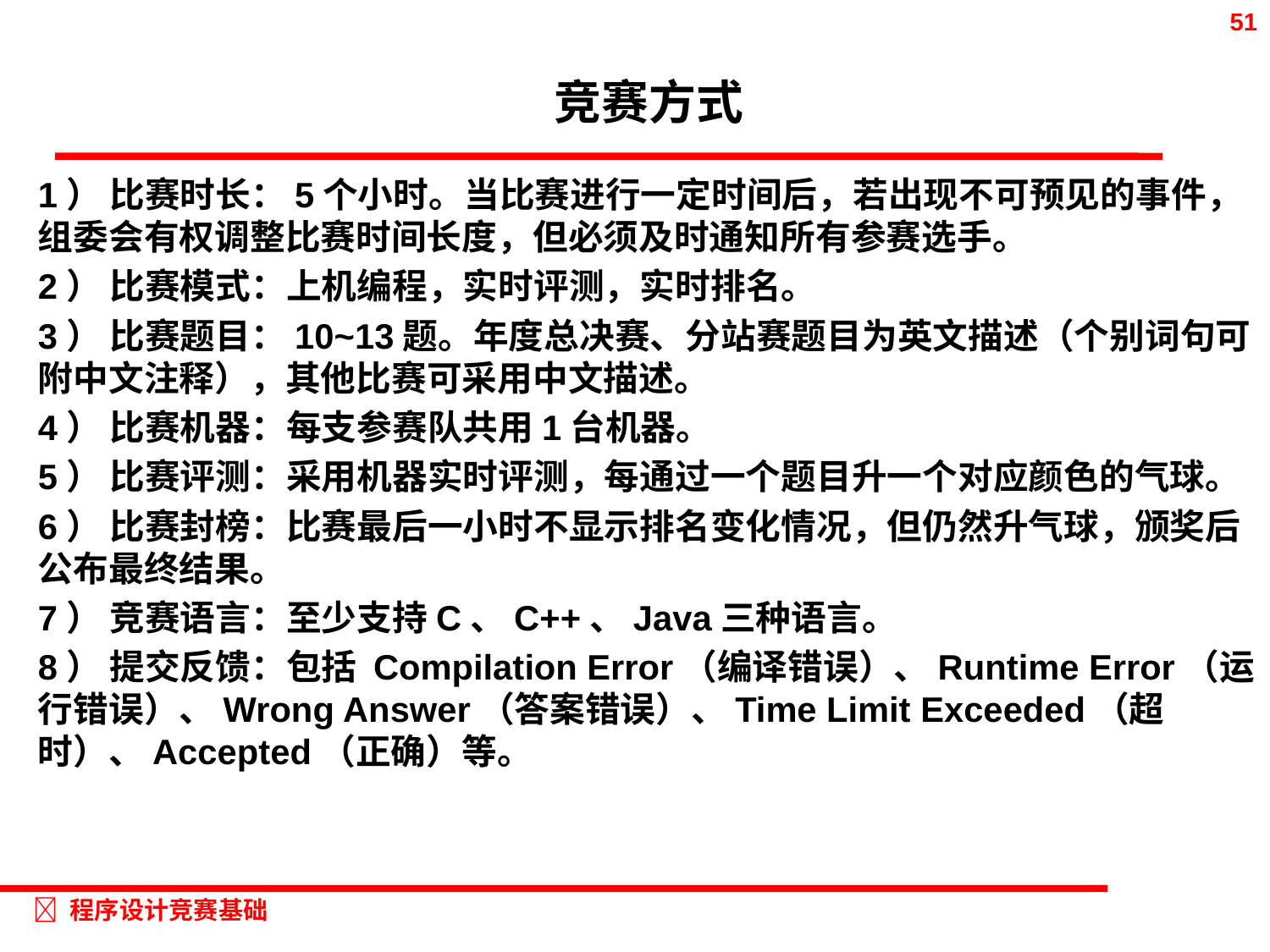

# 竞赛方式
1） 比赛时长：5个小时。当比赛进行一定时间后，若出现不可预见的事件，组委会有权调整比赛时间长度，但必须及时通知所有参赛选手。
2） 比赛模式：上机编程，实时评测，实时排名。
3） 比赛题目：10~13题。年度总决赛、分站赛题目为英文描述（个别词句可附中文注释），其他比赛可采用中文描述。
4） 比赛机器：每支参赛队共用1台机器。
5） 比赛评测：采用机器实时评测，每通过一个题目升一个对应颜色的气球。
6） 比赛封榜：比赛最后一小时不显示排名变化情况，但仍然升气球，颁奖后公布最终结果。
7） 竞赛语言：至少支持C、C++、Java三种语言。
8） 提交反馈：包括 Compilation Error（编译错误）、Runtime Error（运行错误）、Wrong Answer（答案错误）、Time Limit Exceeded（超时）、Accepted（正确）等。